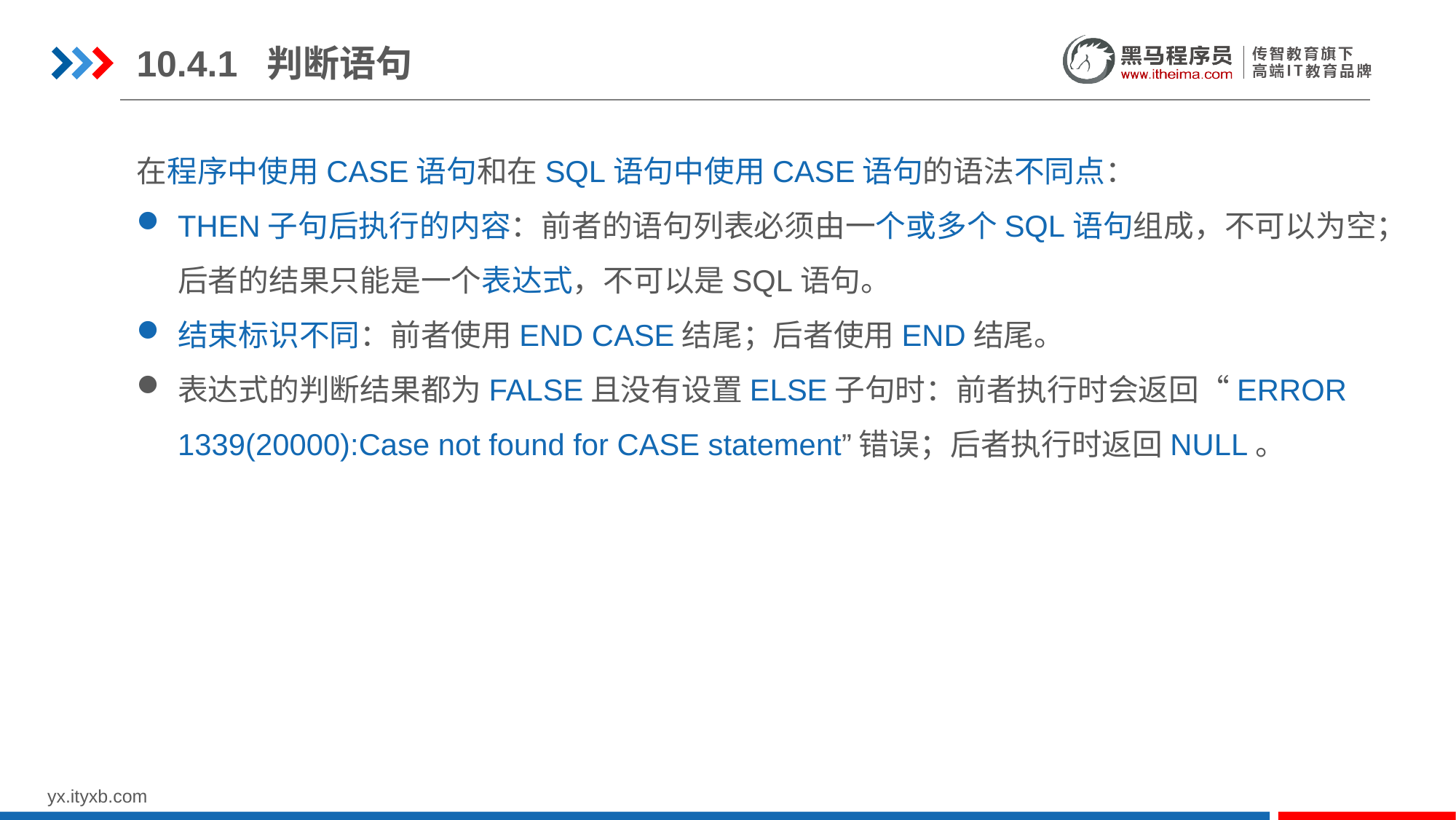

10.4.1  判断语句
在程序中使用CASE语句和在SQL语句中使用CASE语句的语法不同点：
THEN子句后执行的内容：前者的语句列表必须由一个或多个SQL语句组成，不可以为空；后者的结果只能是一个表达式，不可以是SQL语句。
结束标识不同：前者使用END CASE结尾；后者使用END结尾。
表达式的判断结果都为FALSE且没有设置ELSE子句时：前者执行时会返回“ERROR 1339(20000):Case not found for CASE statement”错误；后者执行时返回NULL。